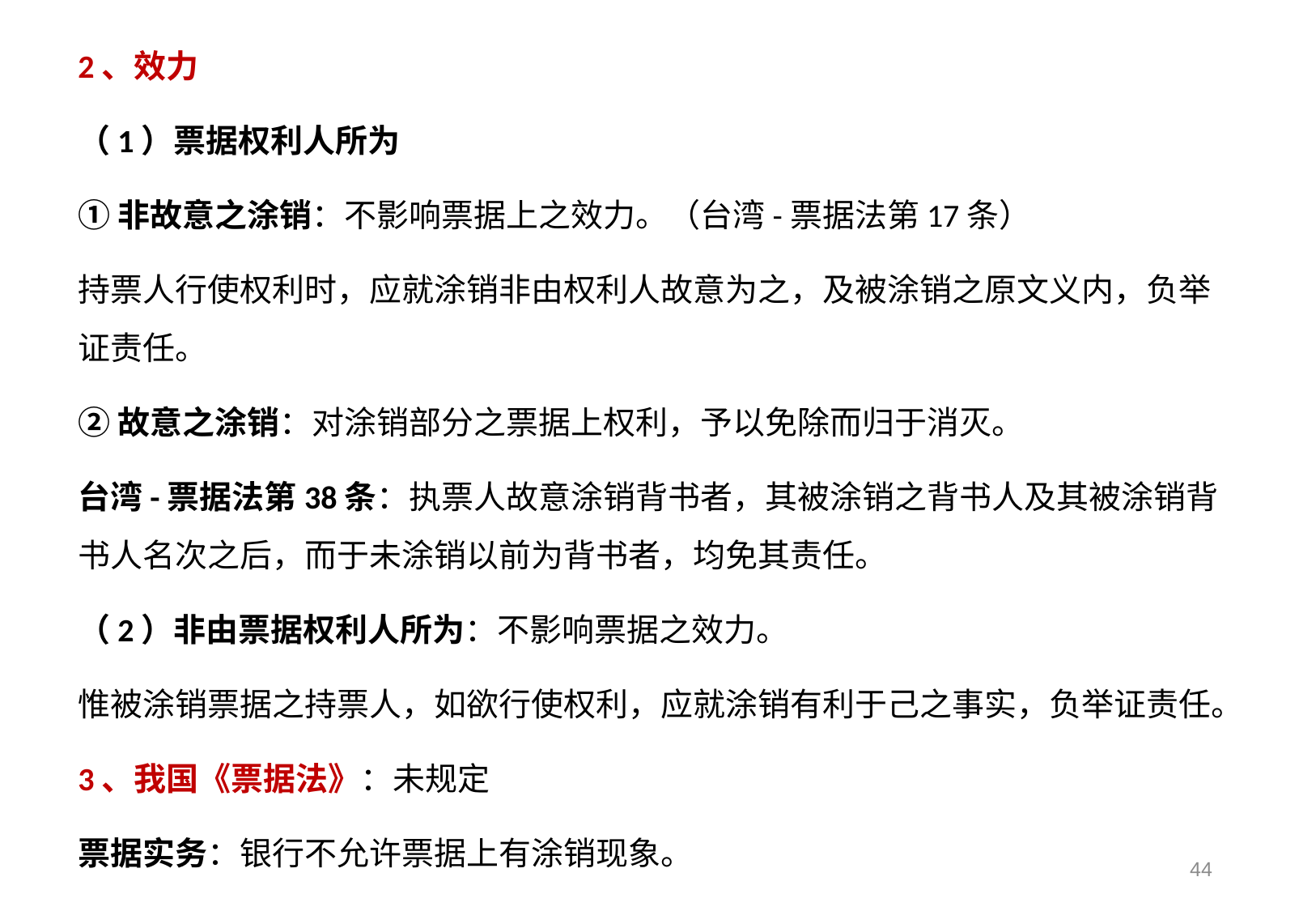

2、效力
（1）票据权利人所为
①非故意之涂销：不影响票据上之效力。（台湾-票据法第17条）
持票人行使权利时，应就涂销非由权利人故意为之，及被涂销之原文义内，负举证责任。
②故意之涂销：对涂销部分之票据上权利，予以免除而归于消灭。
台湾-票据法第38条：执票人故意涂销背书者，其被涂销之背书人及其被涂销背书人名次之后，而于未涂销以前为背书者，均免其责任。
（2）非由票据权利人所为：不影响票据之效力。
惟被涂销票据之持票人，如欲行使权利，应就涂销有利于己之事实，负举证责任。
3、我国《票据法》：未规定
票据实务：银行不允许票据上有涂销现象。
44